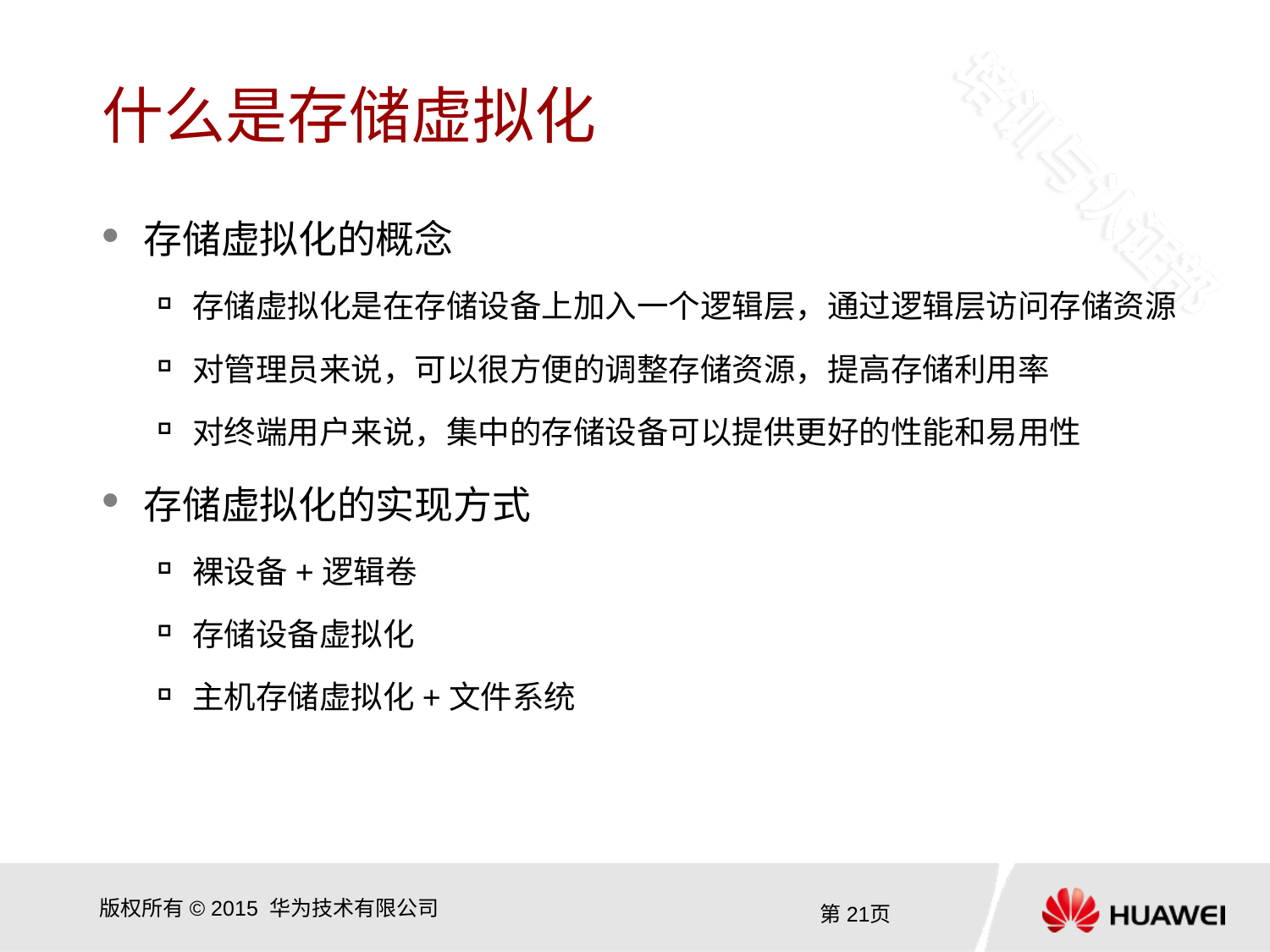

# 什么是存储虚拟化
存储虚拟化的概念
存储虚拟化是在存储设备上加入一个逻辑层，通过逻辑层访问存储资源
对管理员来说，可以很方便的调整存储资源，提高存储利用率
对终端用户来说，集中的存储设备可以提供更好的性能和易用性
存储虚拟化的实现方式
裸设备+逻辑卷
存储设备虚拟化
主机存储虚拟化+文件系统